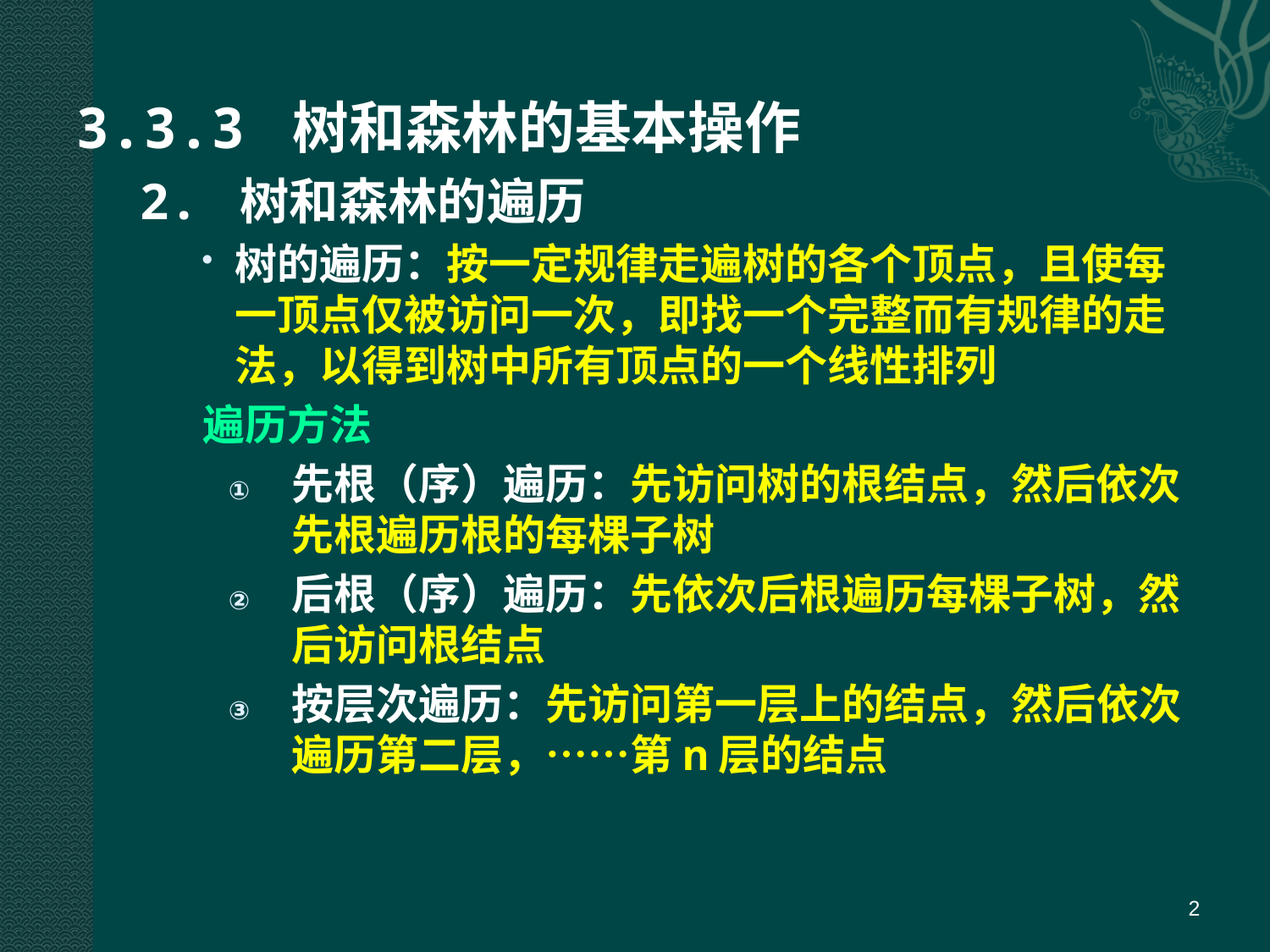

3.3.3 树和森林的基本操作
2. 树和森林的遍历
树的遍历：按一定规律走遍树的各个顶点，且使每一顶点仅被访问一次，即找一个完整而有规律的走法，以得到树中所有顶点的一个线性排列
遍历方法
先根（序）遍历：先访问树的根结点，然后依次先根遍历根的每棵子树
后根（序）遍历：先依次后根遍历每棵子树，然后访问根结点
按层次遍历：先访问第一层上的结点，然后依次遍历第二层，……第n层的结点
2